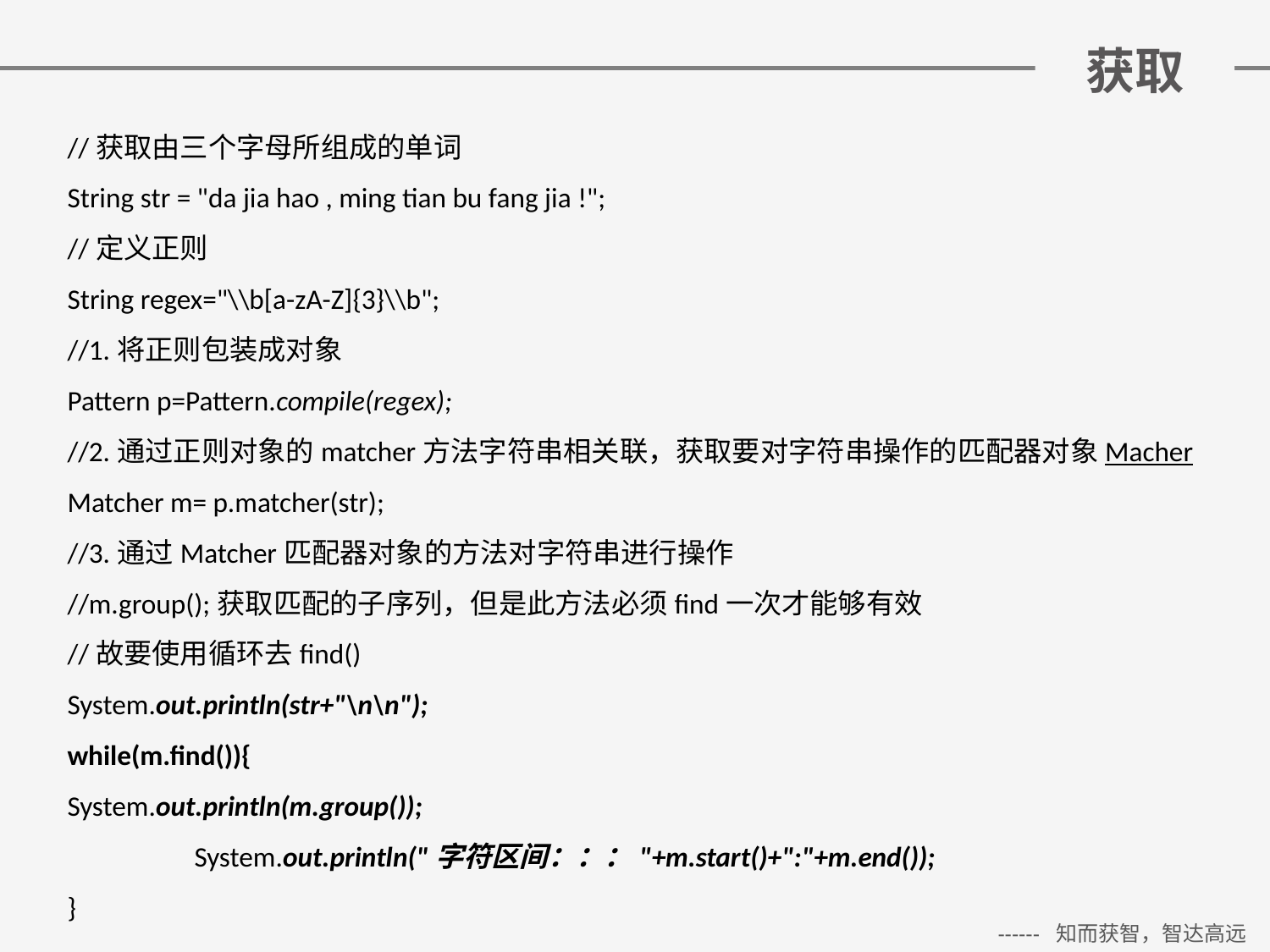

# 获取
//获取由三个字母所组成的单词
String str = "da jia hao , ming tian bu fang jia !";
//定义正则
String regex="\\b[a-zA-Z]{3}\\b";
//1.将正则包装成对象
Pattern p=Pattern.compile(regex);
//2.通过正则对象的matcher方法字符串相关联，获取要对字符串操作的匹配器对象Macher
Matcher m= p.matcher(str);
//3.通过Matcher匹配器对象的方法对字符串进行操作
//m.group();获取匹配的子序列，但是此方法必须find一次才能够有效
//故要使用循环去find()
System.out.println(str+"\n\n");
while(m.find()){
System.out.println(m.group());
	System.out.println("字符区间：：："+m.start()+":"+m.end());
}